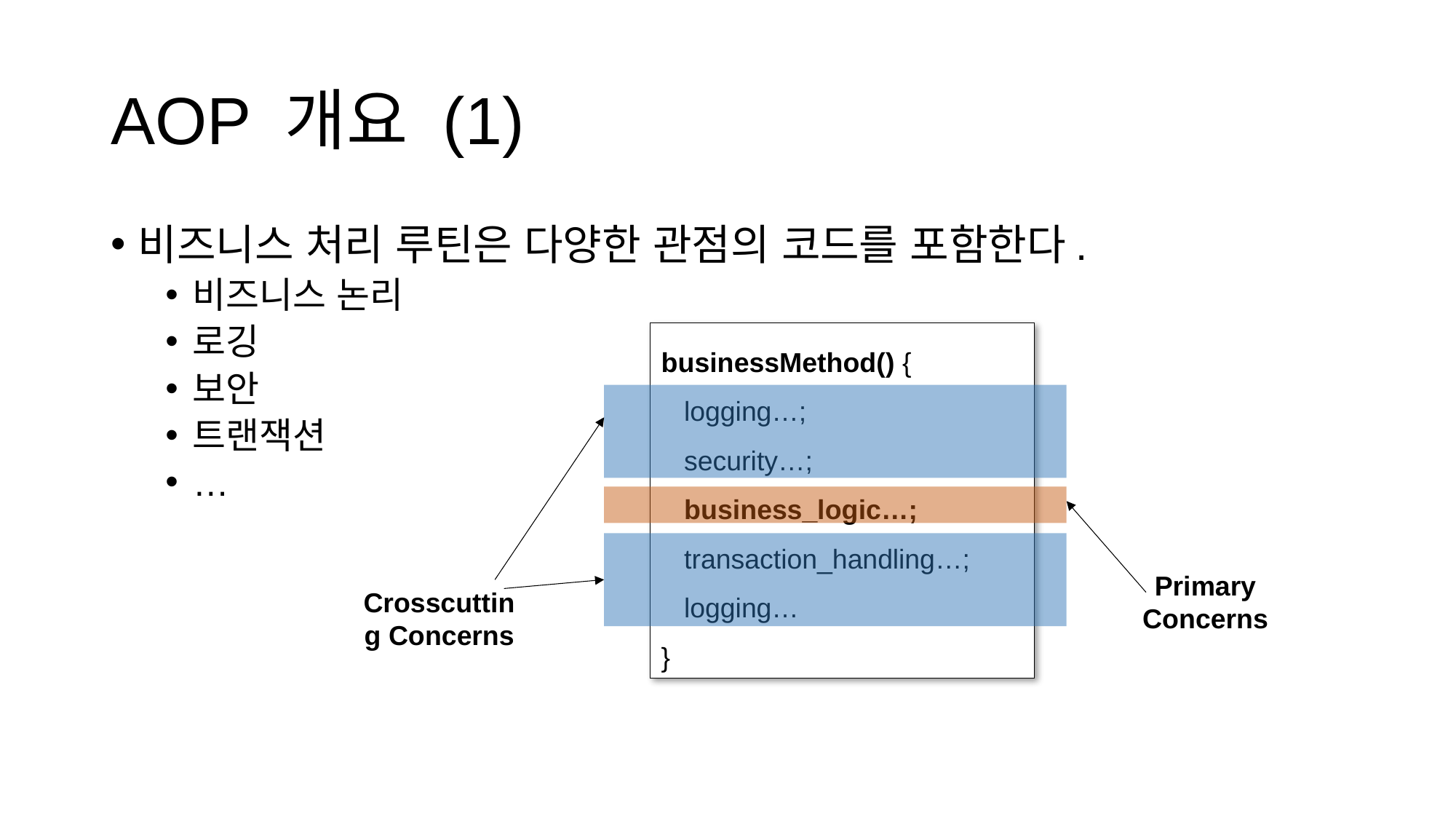

# AOP 개요 (1)
비즈니스 처리 루틴은 다양한 관점의 코드를 포함한다.
비즈니스 논리
로깅
보안
트랜잭션
…
businessMethod() {
   logging…;
   security…;
   business_logic…;
   transaction_handling…;
   logging…
}

Primary Concerns
Crosscutting Concerns